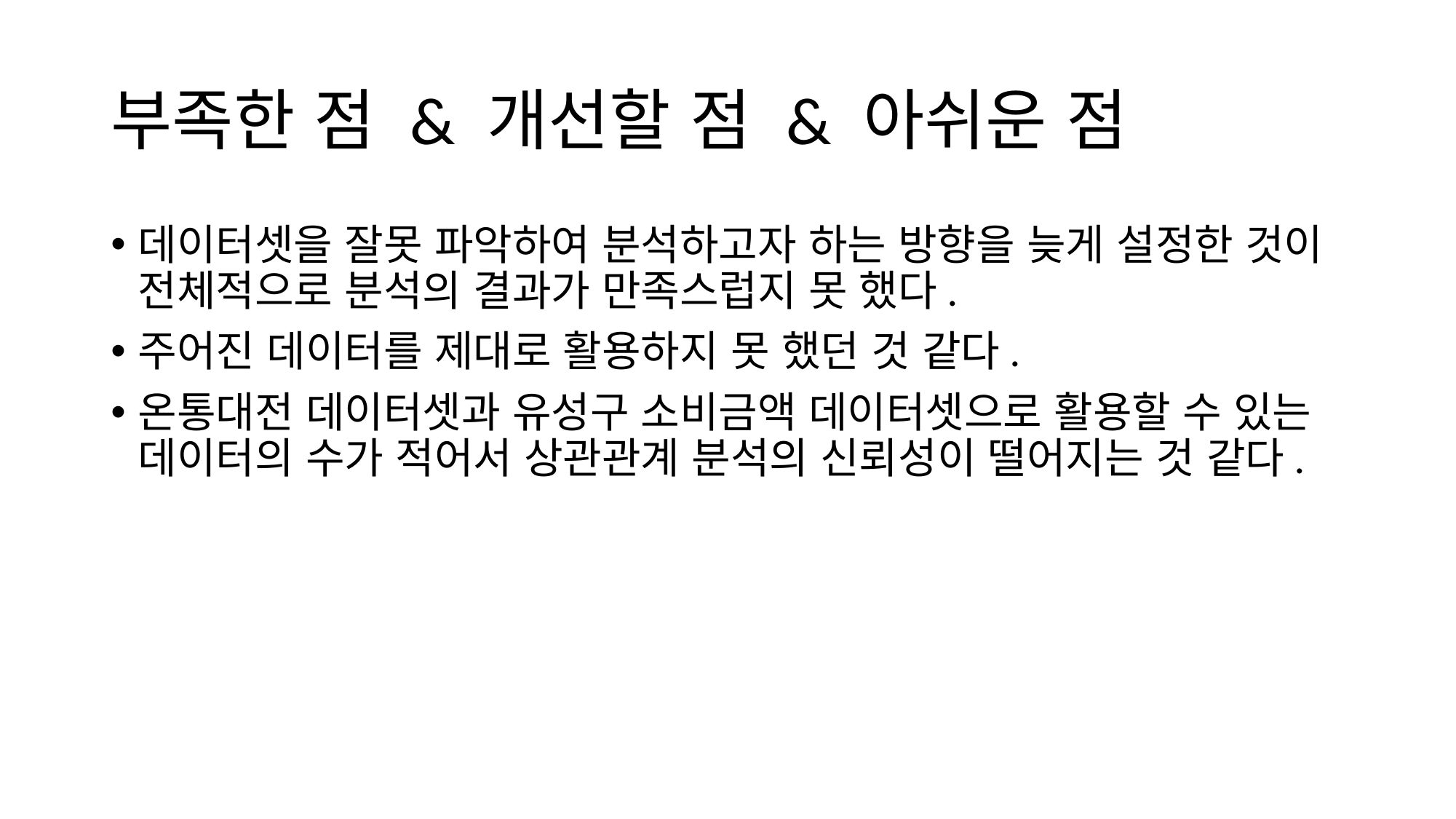

# 부족한 점 & 개선할 점 & 아쉬운 점
데이터셋을 잘못 파악하여 분석하고자 하는 방향을 늦게 설정한 것이 전체적으로 분석의 결과가 만족스럽지 못 했다.
주어진 데이터를 제대로 활용하지 못 했던 것 같다.
온통대전 데이터셋과 유성구 소비금액 데이터셋으로 활용할 수 있는 데이터의 수가 적어서 상관관계 분석의 신뢰성이 떨어지는 것 같다.